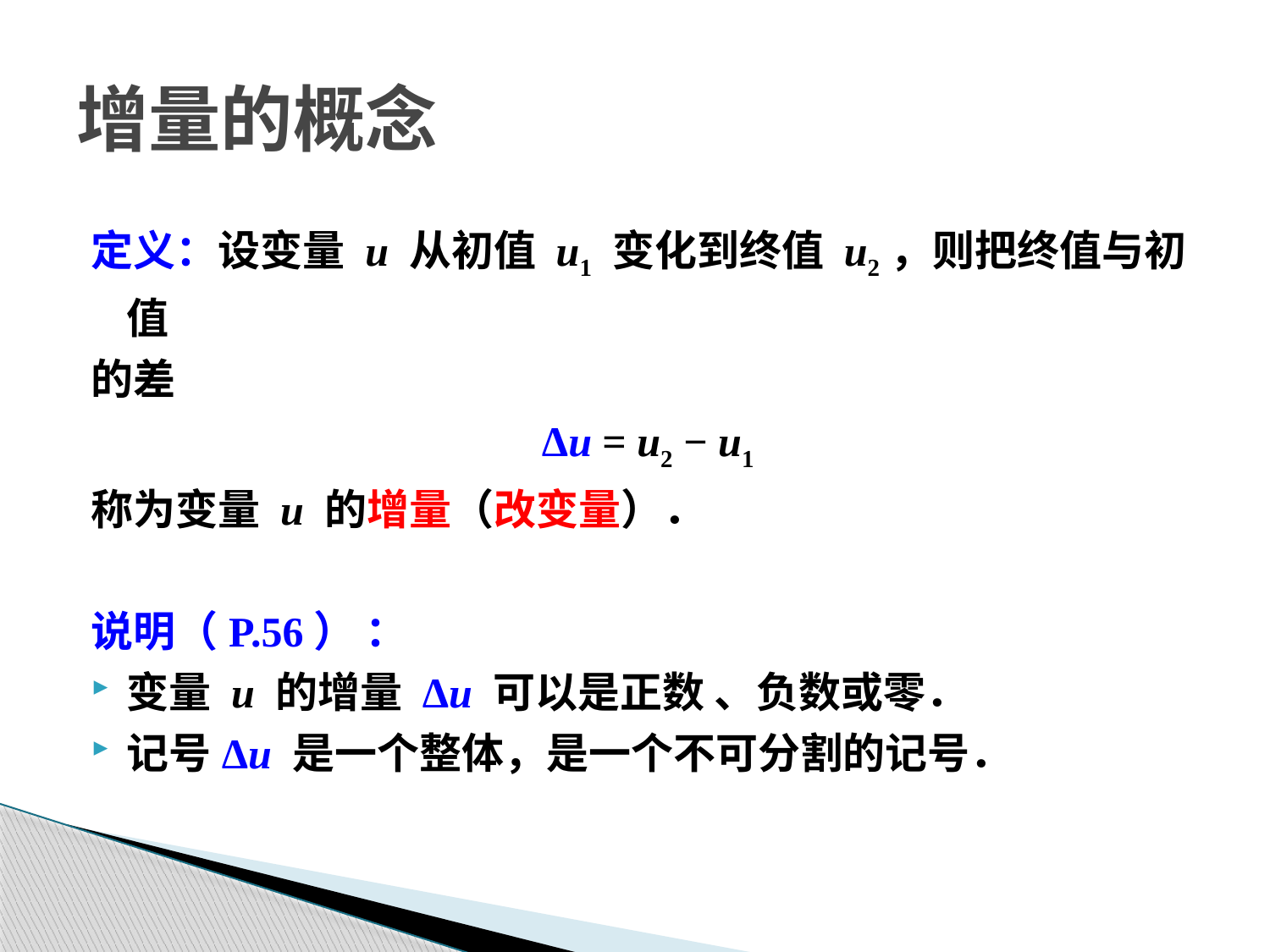

# 增量的概念
定义：设变量 u 从初值 u1 变化到终值 u2，则把终值与初值
的差
 Δu = u2 − u1
称为变量 u 的增量（改变量）．

说明（P.56） ：
变量 u 的增量 Δu 可以是正数 、负数或零．
记号Δu 是一个整体，是一个不可分割的记号．